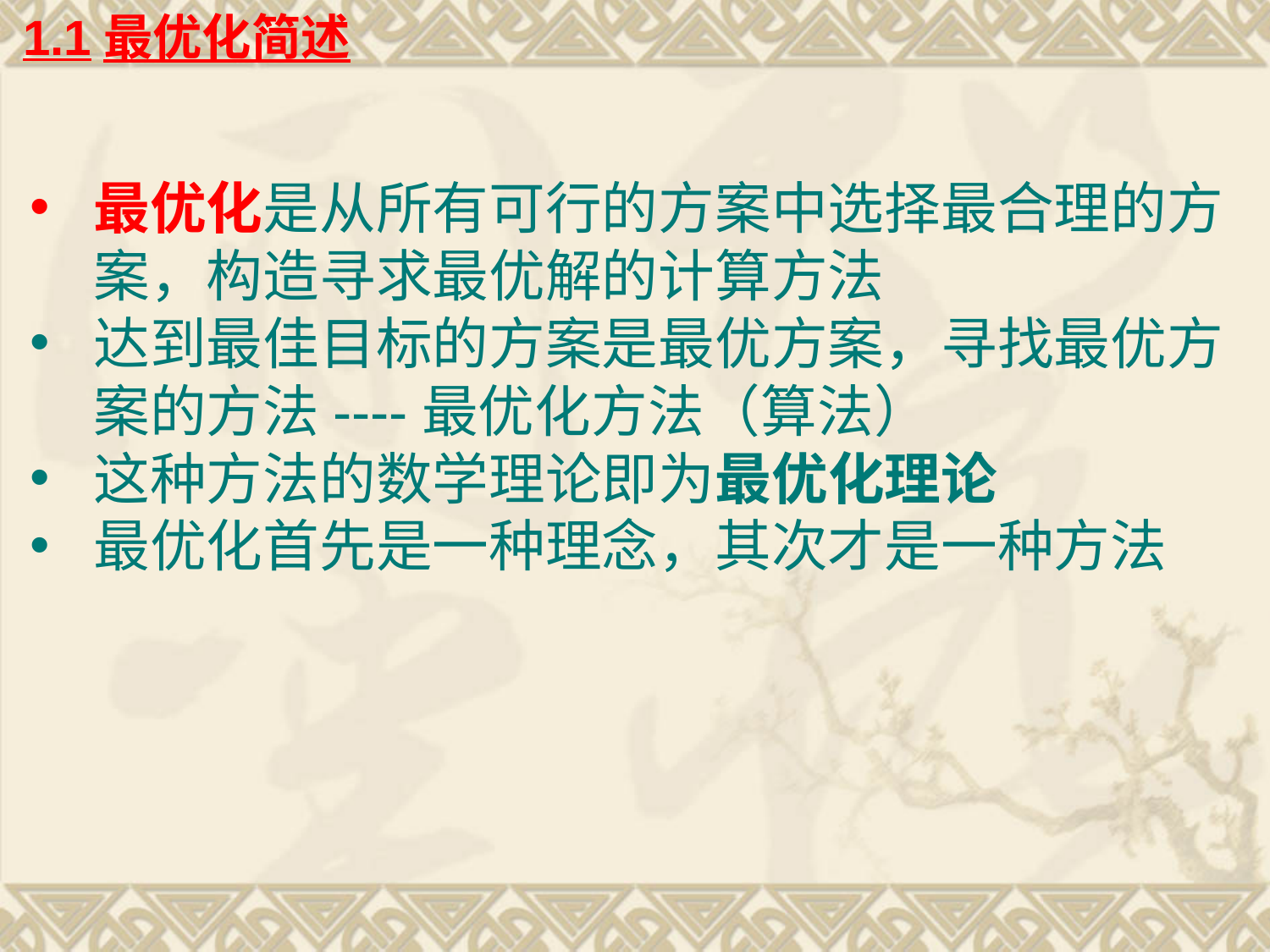

1.1最优化简述
最优化是从所有可行的方案中选择最合理的方案，构造寻求最优解的计算方法
达到最佳目标的方案是最优方案，寻找最优方案的方法----最优化方法（算法）
这种方法的数学理论即为最优化理论
最优化首先是一种理念，其次才是一种方法